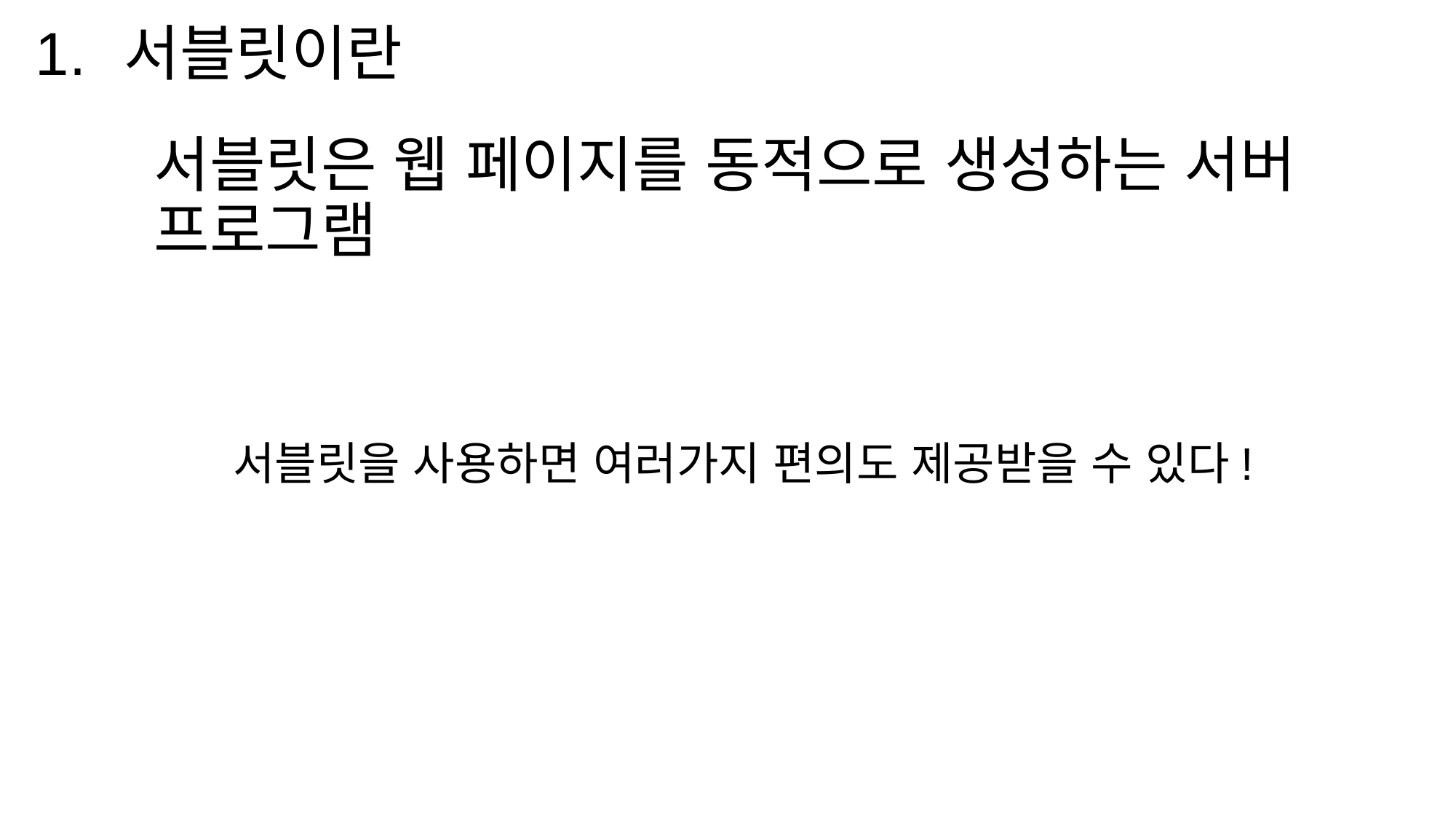

서블릿이란
서블릿은 웹 페이지를 동적으로 생성하는 서버 프로그램
서블릿을 사용하면 여러가지 편의도 제공받을 수 있다!